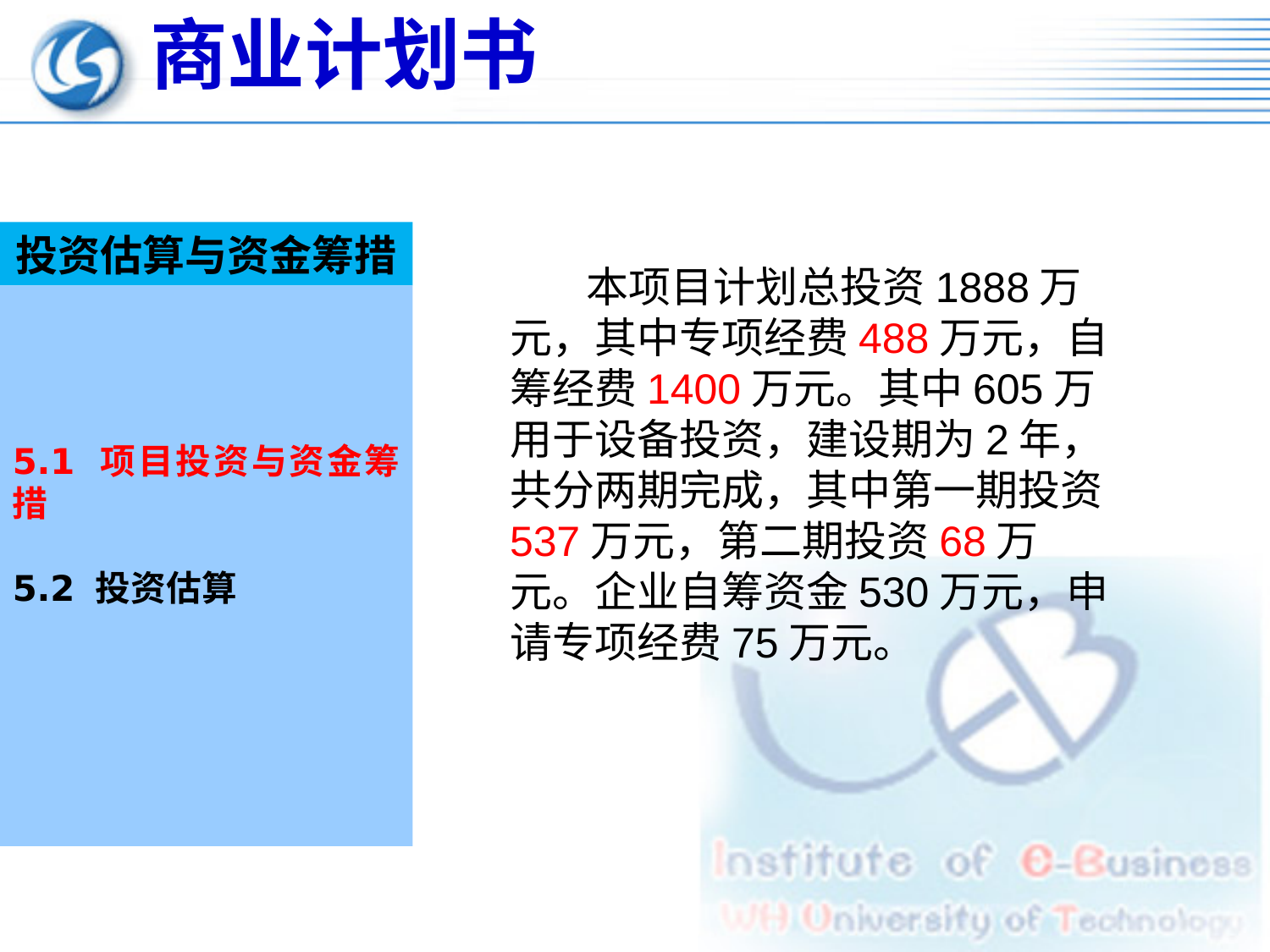

商业计划书
投资估算与资金筹措
       本项目计划总投资1888万元，其中专项经费488万元，自筹经费1400万元。其中605万用于设备投资，建设期为2年，共分两期完成，其中第一期投资537万元，第二期投资68万元。企业自筹资金530万元，申请专项经费75万元。
5.1 项目投资与资金筹措

5.2 投资估算